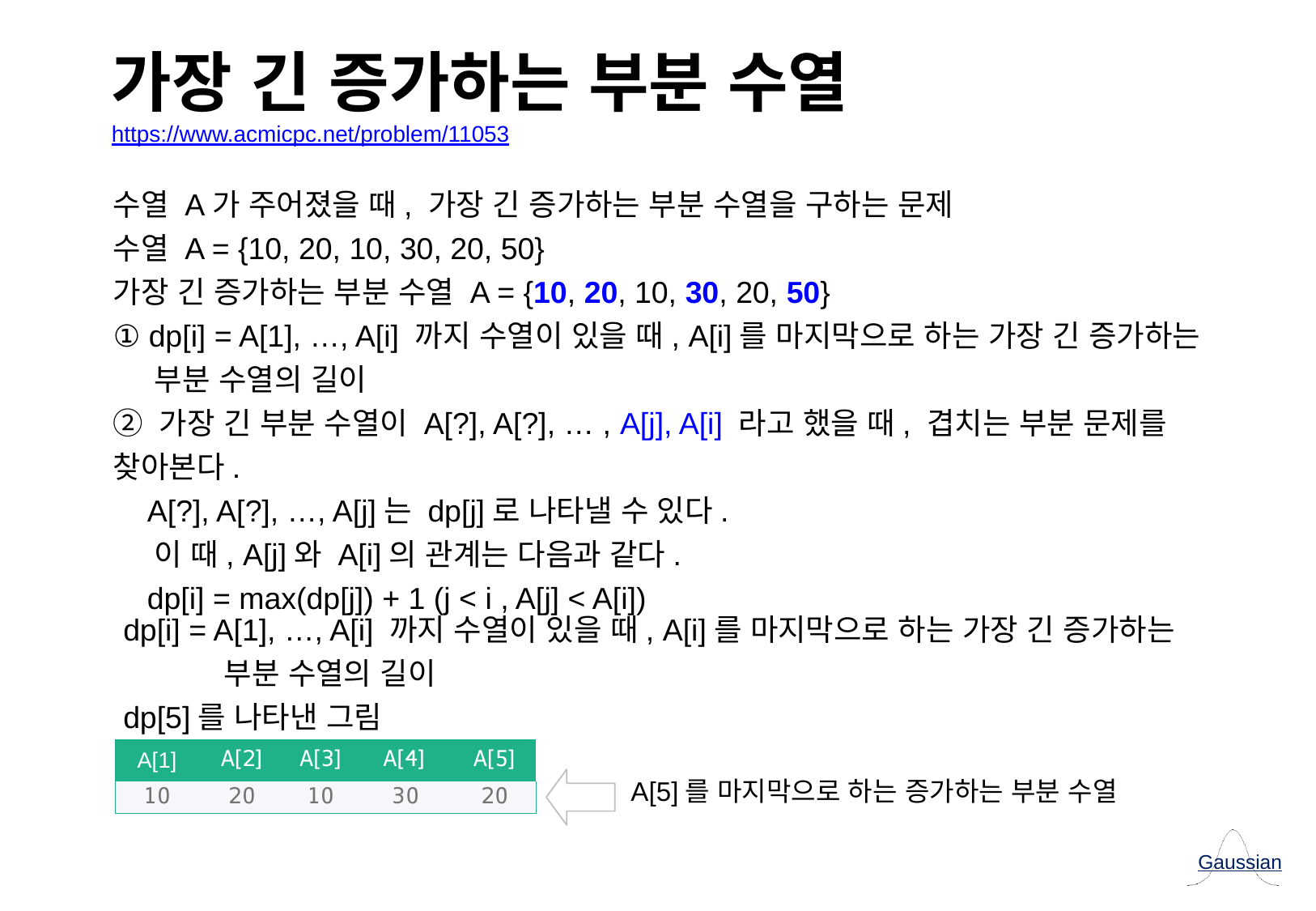

# 가장 긴 증가하는 부분 수열 https://www.acmicpc.net/problem/11053
수열 A가 주어졌을 때, 가장 긴 증가하는 부분 수열을 구하는 문제
수열 A = {10, 20, 10, 30, 20, 50}
가장 긴 증가하는 부분 수열 A = {10, 20, 10, 30, 20, 50}
① dp[i] = A[1], …, A[i] 까지 수열이 있을 때, A[i]를 마지막으로 하는 가장 긴 증가하는
    부분 수열의 길이
② 가장 긴 부분 수열이 A[?], A[?], … , A[j], A[i] 라고 했을 때, 겹치는 부분 문제를 찾아본다.
    A[?], A[?], …, A[j]는 dp[j]로 나타낼 수 있다.
    이 때, A[j]와 A[i]의 관계는 다음과 같다.
    dp[i] = max(dp[j]) + 1 (j < i , A[j] < A[i])
dp[i] = A[1], …, A[i] 까지 수열이 있을 때, A[i]를 마지막으로 하는 가장 긴 증가하는
           부분 수열의 길이
dp[5]를 나타낸 그림
| A[1] | A[2] | A[3] | A[4] | A[5] |
| --- | --- | --- | --- | --- |
| 10 | 20 | 10 | 30 | 20 |

A[5]를 마지막으로 하는 증가하는 부분 수열